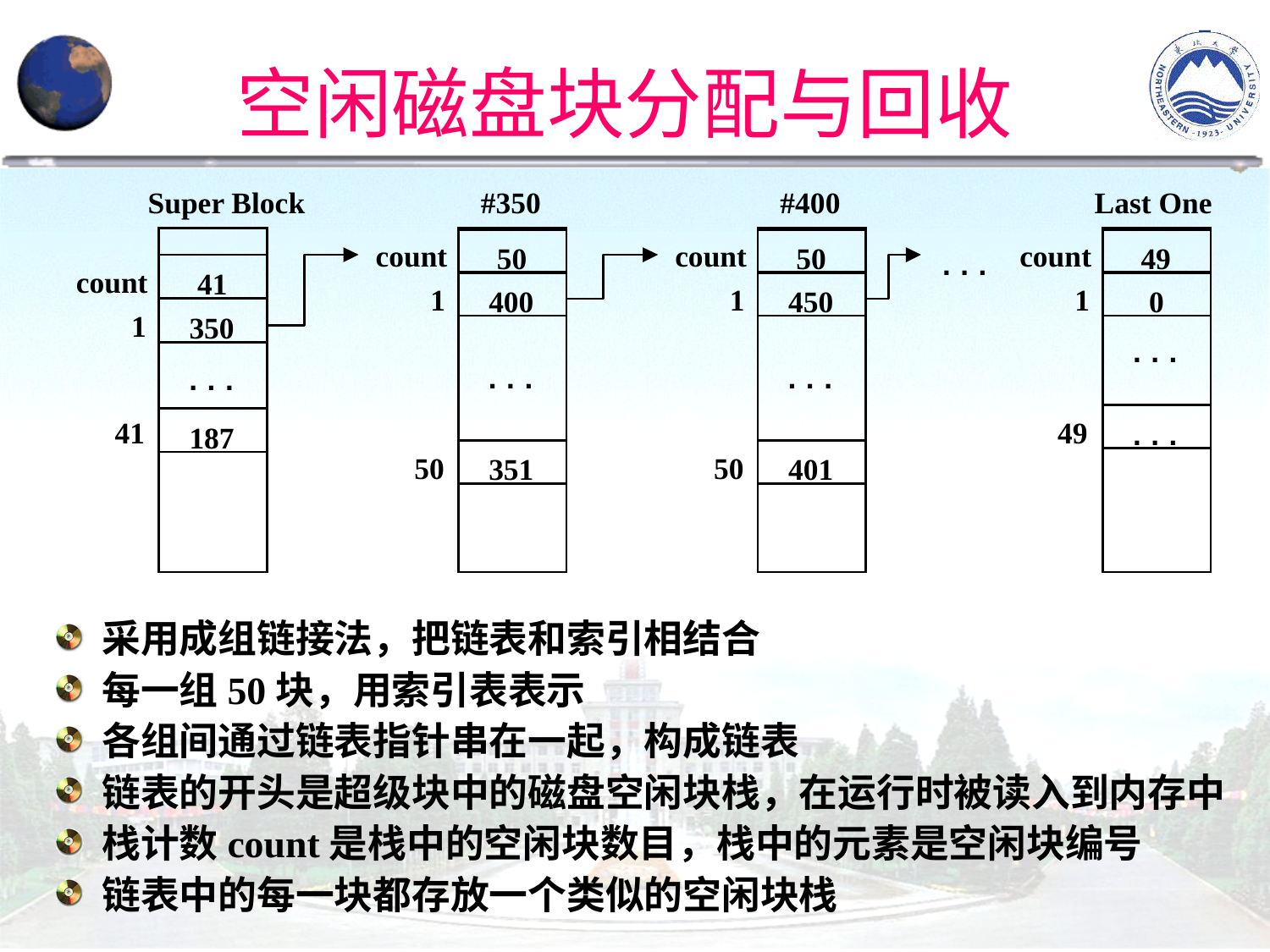

# 空闲磁盘块分配与回收

Super Block
#350
#400
Last One

count
count

count
50
50
49
...

count
41

1
1
1
400
450
0

1
350

...

...
...
...

41
49
...
187

50
50
351
401
 采用成组链接法，把链表和索引相结合
 每一组50块，用索引表表示
 各组间通过链表指针串在一起，构成链表
 链表的开头是超级块中的磁盘空闲块栈，在运行时被读入到内存中
 栈计数count是栈中的空闲块数目，栈中的元素是空闲块编号
 链表中的每一块都存放一个类似的空闲块栈